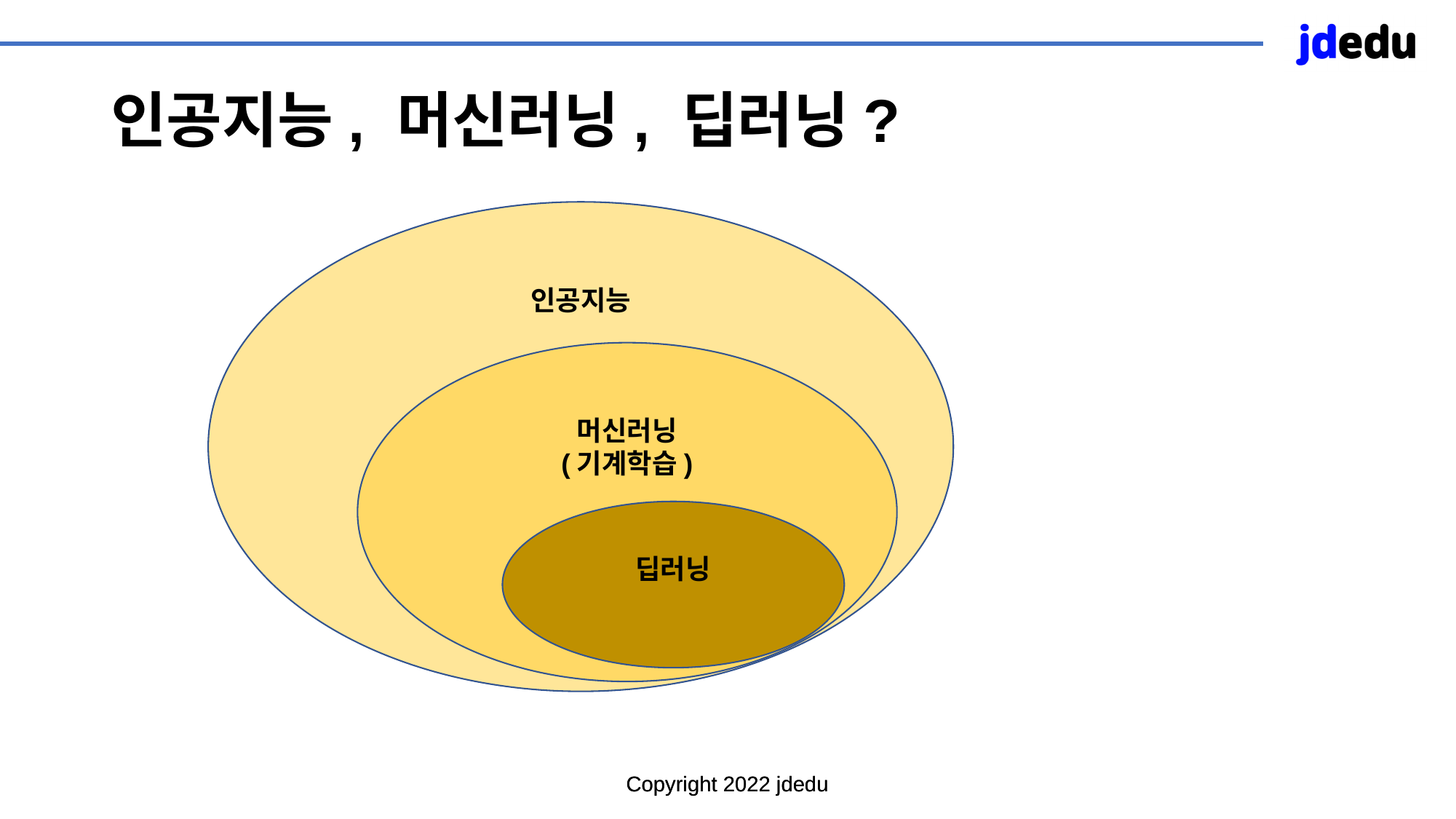

# 인공지능, 머신러닝, 딥러닝?
인공지능

머신러닝
(기계학습)

딥러닝